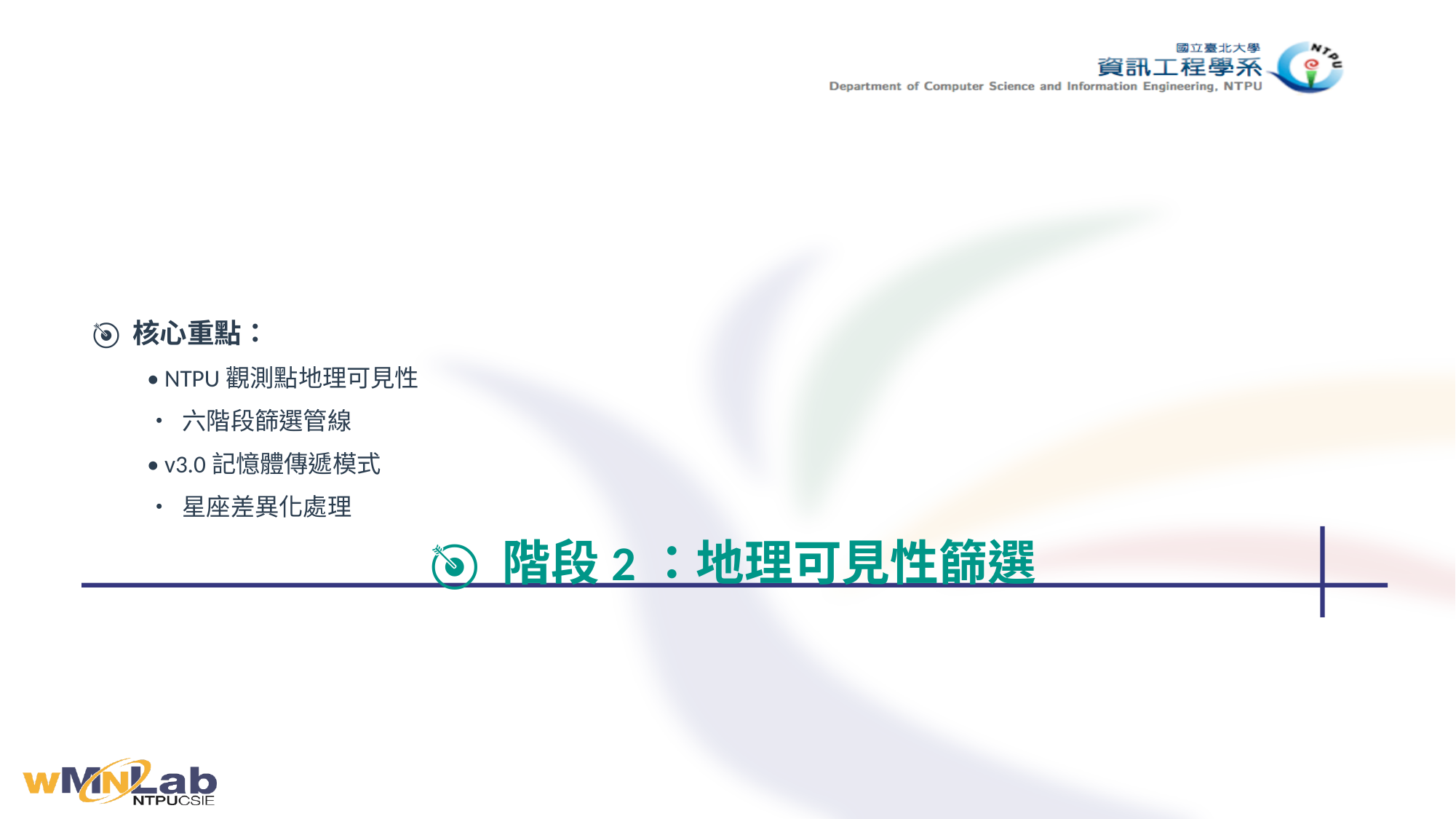

🎯 核心重點：
• NTPU觀測點地理可見性
• 六階段篩選管線
• v3.0記憶體傳遞模式
• 星座差異化處理
# 🎯 階段2：地理可見性篩選